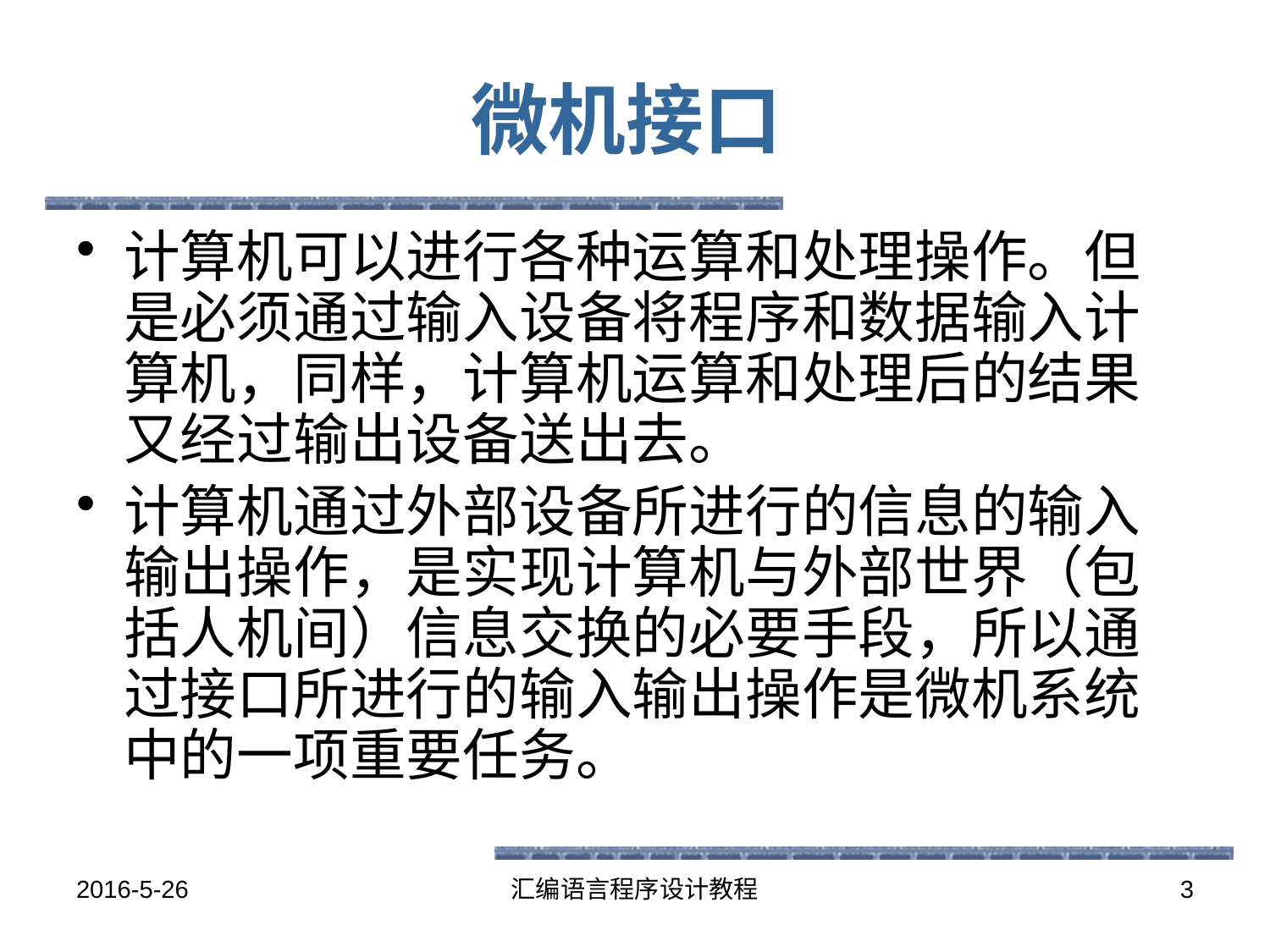

# 微机接口
计算机可以进行各种运算和处理操作。但是必须通过输入设备将程序和数据输入计算机，同样，计算机运算和处理后的结果又经过输出设备送出去。
计算机通过外部设备所进行的信息的输入输出操作，是实现计算机与外部世界（包括人机间）信息交换的必要手段，所以通过接口所进行的输入输出操作是微机系统中的一项重要任务。
2016-5-26
汇编语言程序设计教程
3